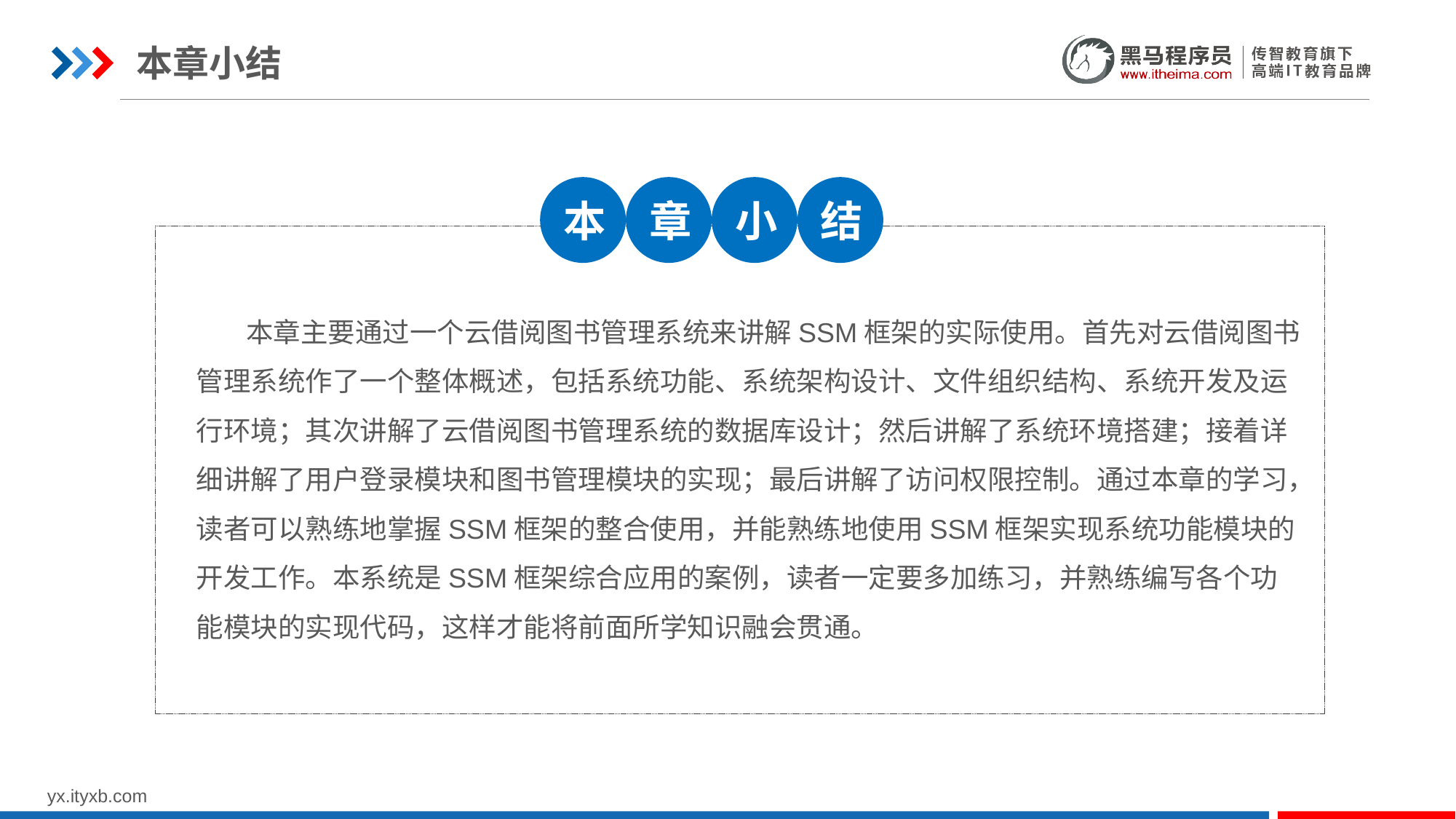

本章小结
本
章
小
结

       本章主要通过一个云借阅图书管理系统来讲解SSM框架的实际使用。首先对云借阅图书管理系统作了一个整体概述，包括系统功能、系统架构设计、文件组织结构、系统开发及运行环境；其次讲解了云借阅图书管理系统的数据库设计；然后讲解了系统环境搭建；接着详细讲解了用户登录模块和图书管理模块的实现；最后讲解了访问权限控制。通过本章的学习，读者可以熟练地掌握SSM框架的整合使用，并能熟练地使用SSM框架实现系统功能模块的开发工作。本系统是SSM框架综合应用的案例，读者一定要多加练习，并熟练编写各个功能模块的实现代码，这样才能将前面所学知识融会贯通。